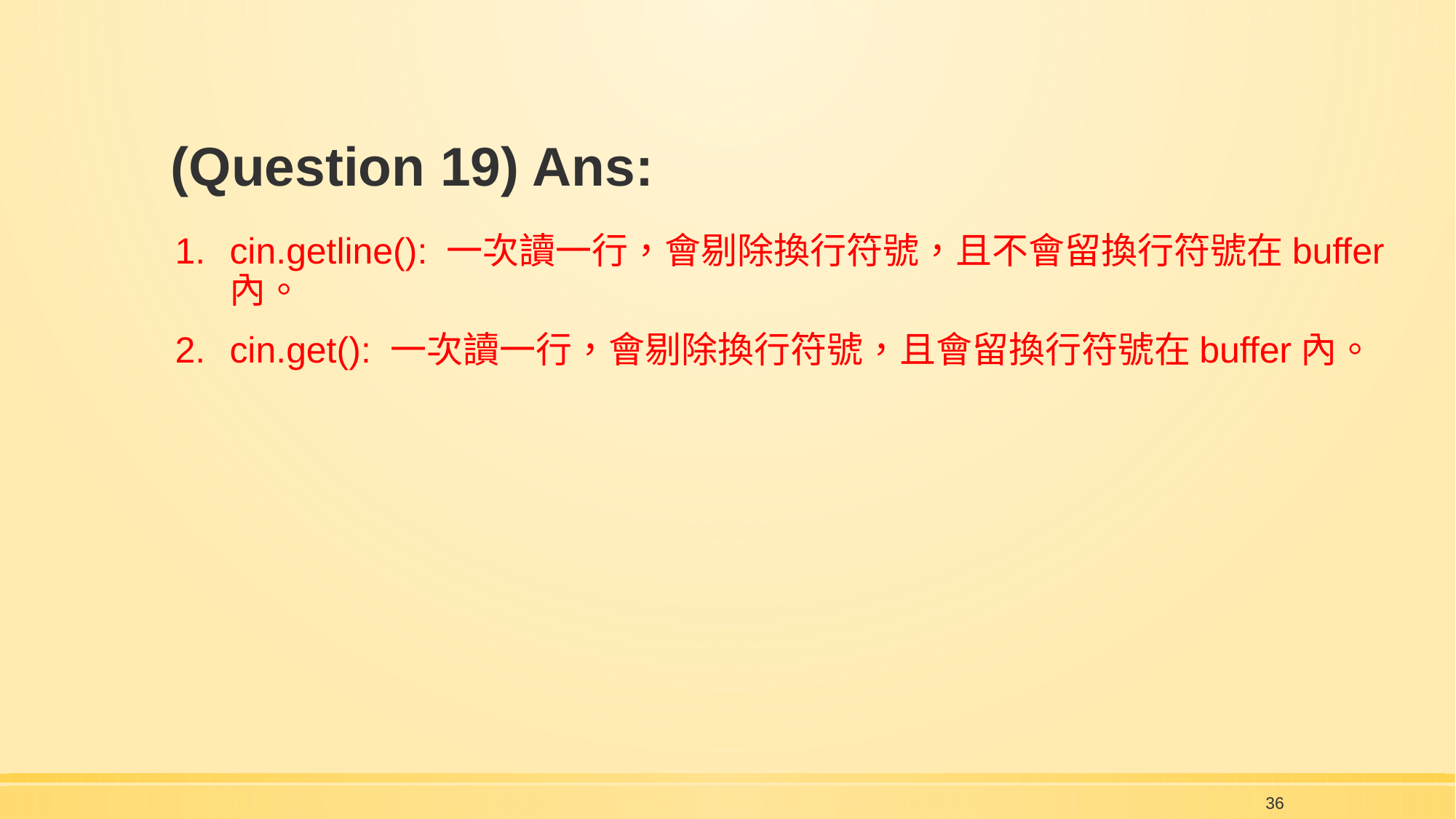

# (Question 19) Ans:
cin.getline(): 一次讀一行，會剔除換行符號，且不會留換行符號在buffer內。
cin.get(): 一次讀一行，會剔除換行符號，且會留換行符號在buffer內。
36